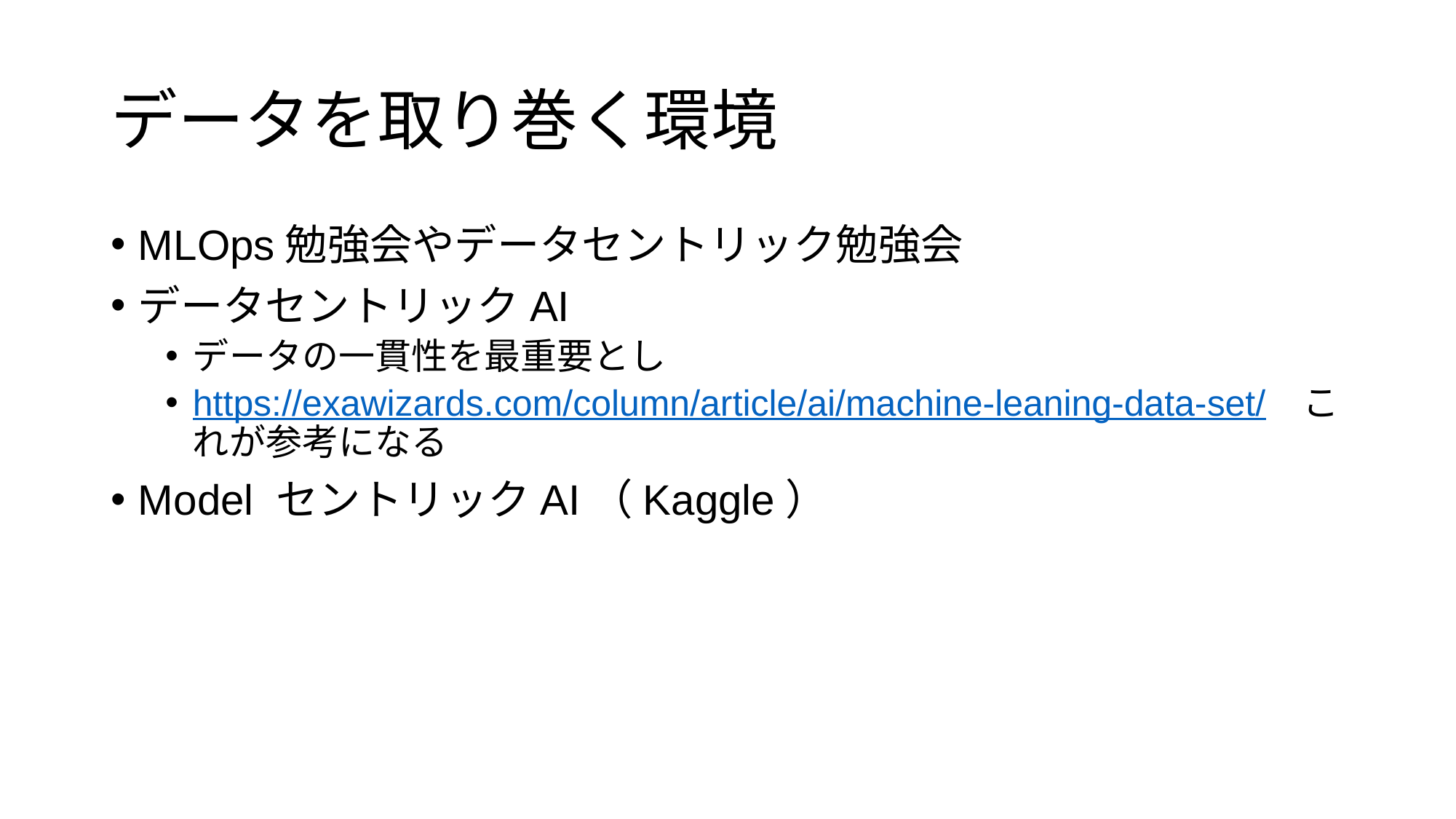

# データを取り巻く環境
MLOps勉強会やデータセントリック勉強会
データセントリックAI
データの一貫性を最重要とし
https://exawizards.com/column/article/ai/machine-leaning-data-set/　これが参考になる
Model セントリックAI（Kaggle）